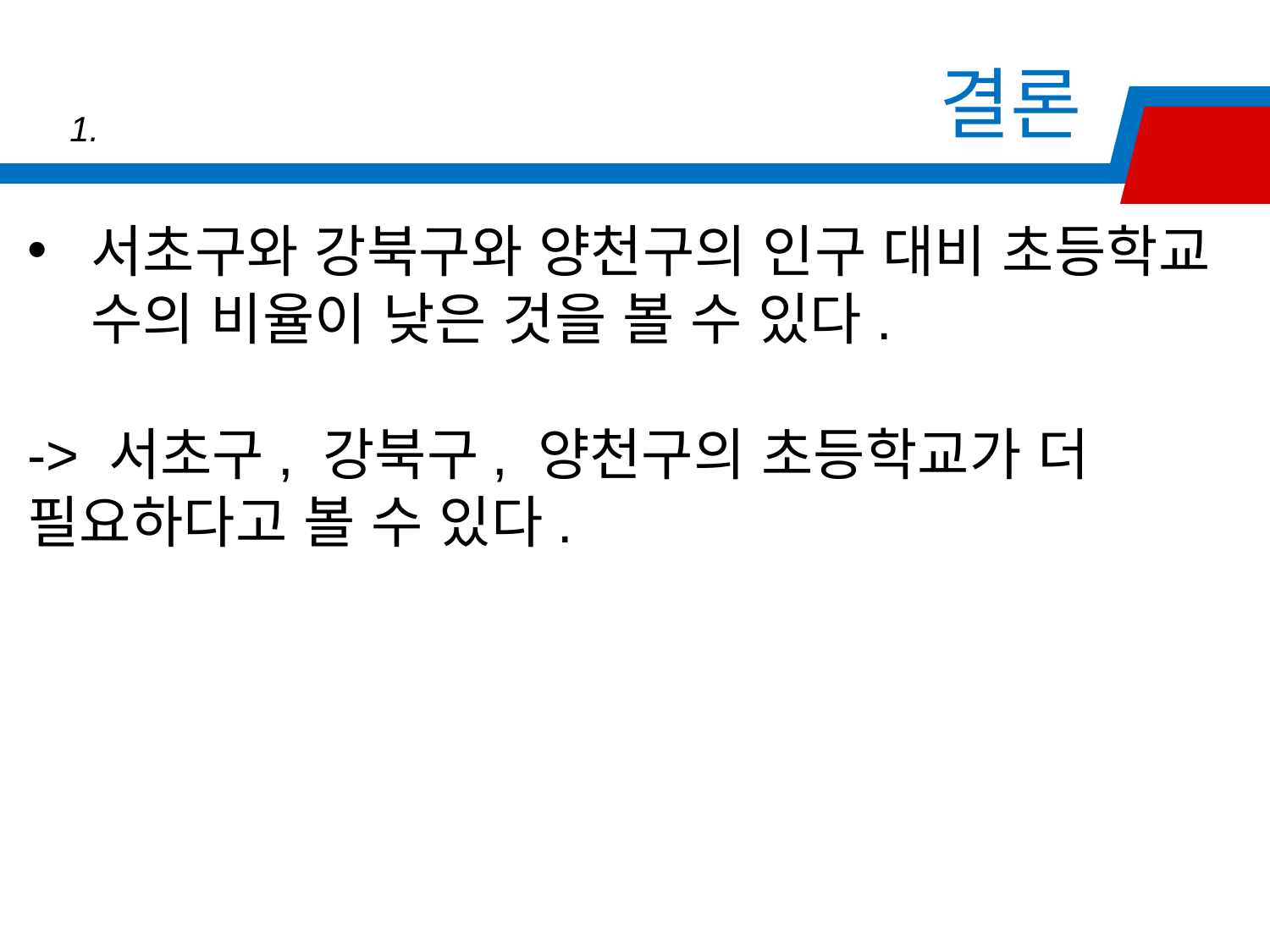

결론

1.
서초구와 강북구와 양천구의 인구 대비 초등학교 수의 비율이 낮은 것을 볼 수 있다.

-> 서초구, 강북구, 양천구의 초등학교가 더 필요하다고 볼 수 있다.